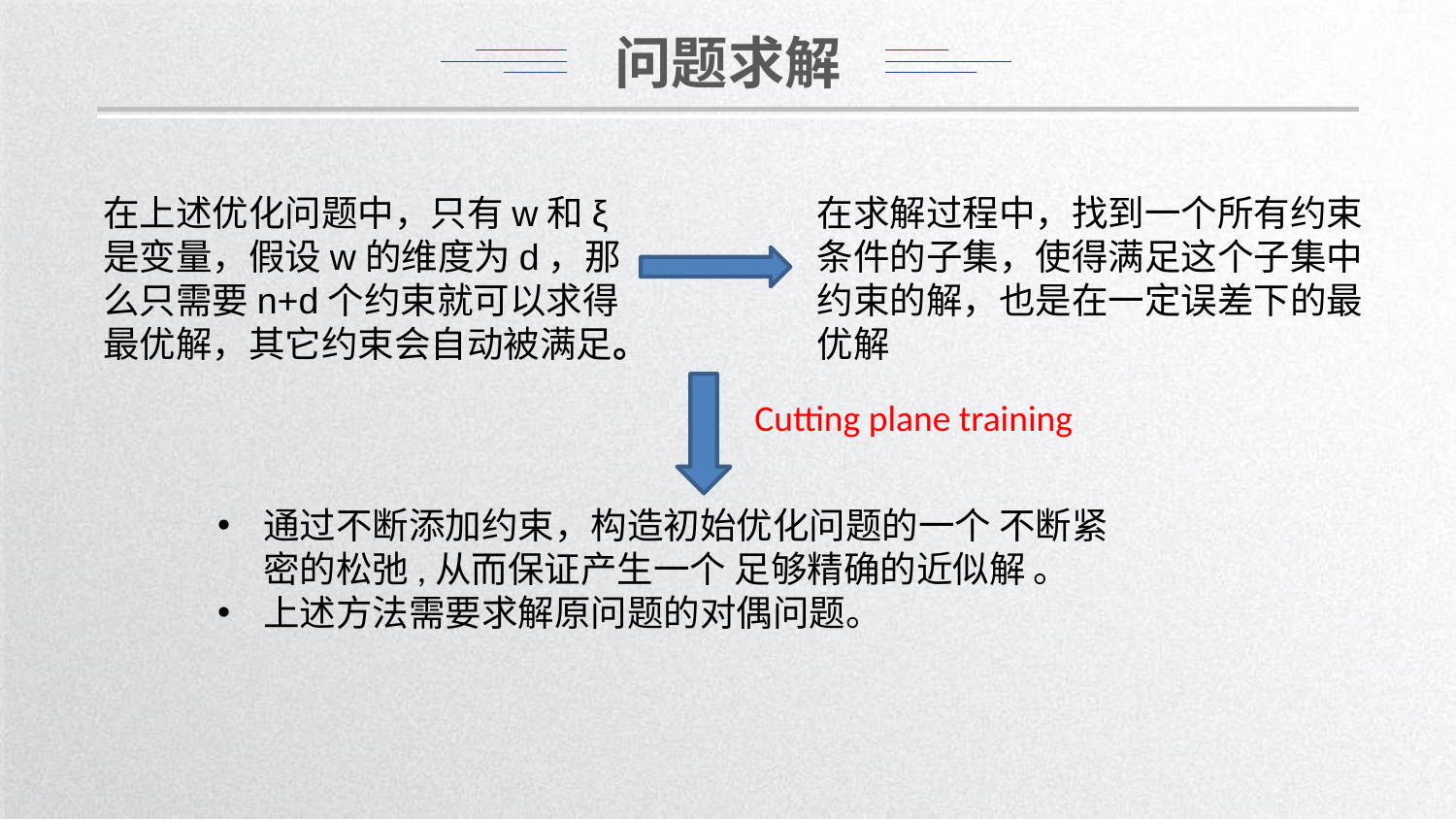

问题求解

在求解过程中，找到一个所有约束条件的子集，使得满足这个子集中约束的解，也是在一定误差下的最优解
在上述优化问题中，只有w和ξ是变量，假设w的维度为d，那么只需要n+d个约束就可以求得最优解，其它约束会自动被满足。

Cutting plane training

通过不断添加约束，构造初始优化问题的一个 不断紧密的松弛,从而保证产生一个 足够精确的近似解 。
上述方法需要求解原问题的对偶问题。